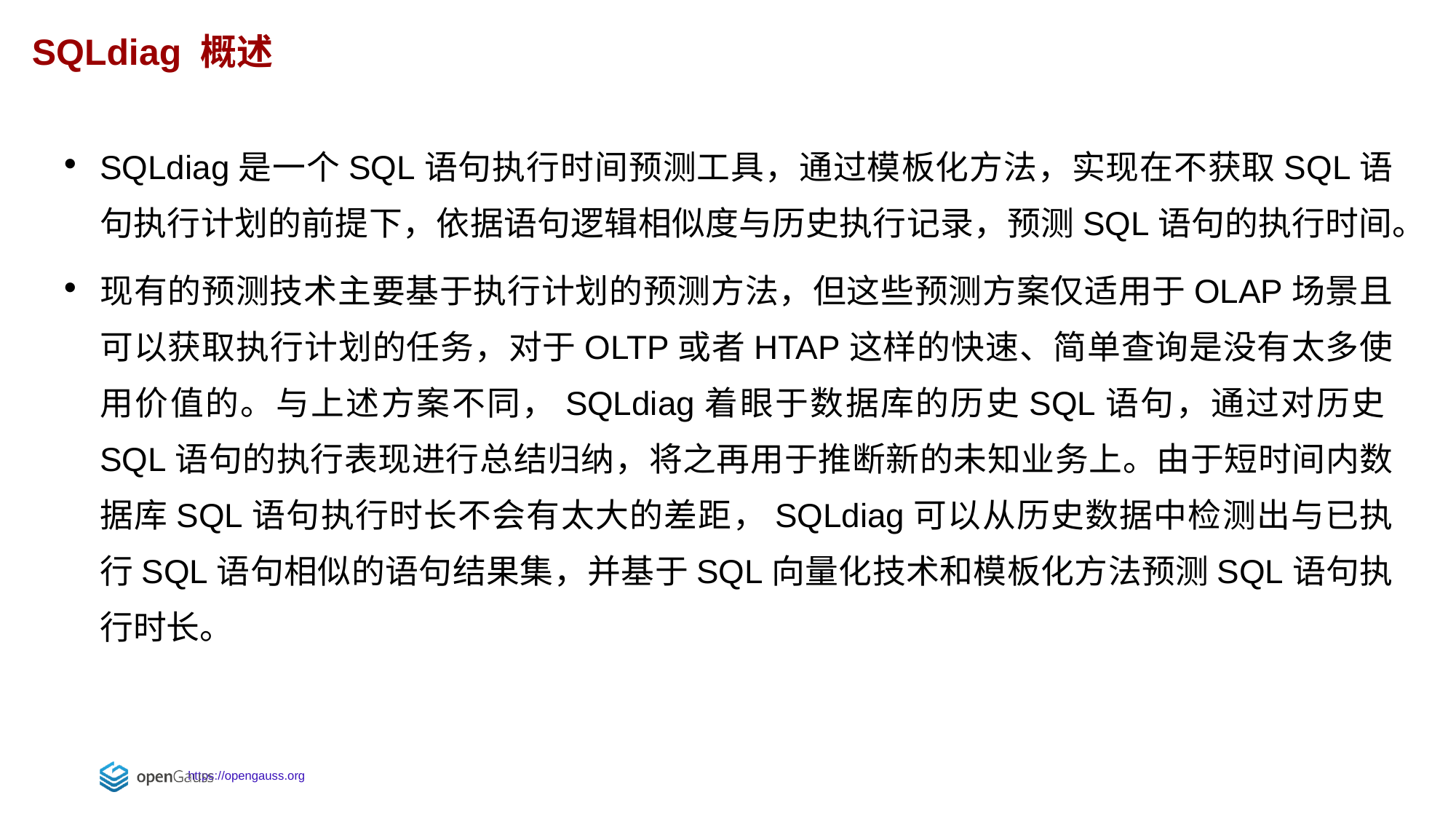

SQLdiag 概述
SQLdiag是一个SQL语句执行时间预测工具，通过模板化方法，实现在不获取SQL语句执行计划的前提下，依据语句逻辑相似度与历史执行记录，预测SQL语句的执行时间。
现有的预测技术主要基于执行计划的预测方法，但这些预测方案仅适用于OLAP场景且可以获取执行计划的任务，对于OLTP或者HTAP这样的快速、简单查询是没有太多使用价值的。与上述方案不同，SQLdiag着眼于数据库的历史SQL语句，通过对历史SQL语句的执行表现进行总结归纳，将之再用于推断新的未知业务上。由于短时间内数据库SQL语句执行时长不会有太大的差距，SQLdiag可以从历史数据中检测出与已执行SQL语句相似的语句结果集，并基于SQL向量化技术和模板化方法预测SQL语句执行时长。